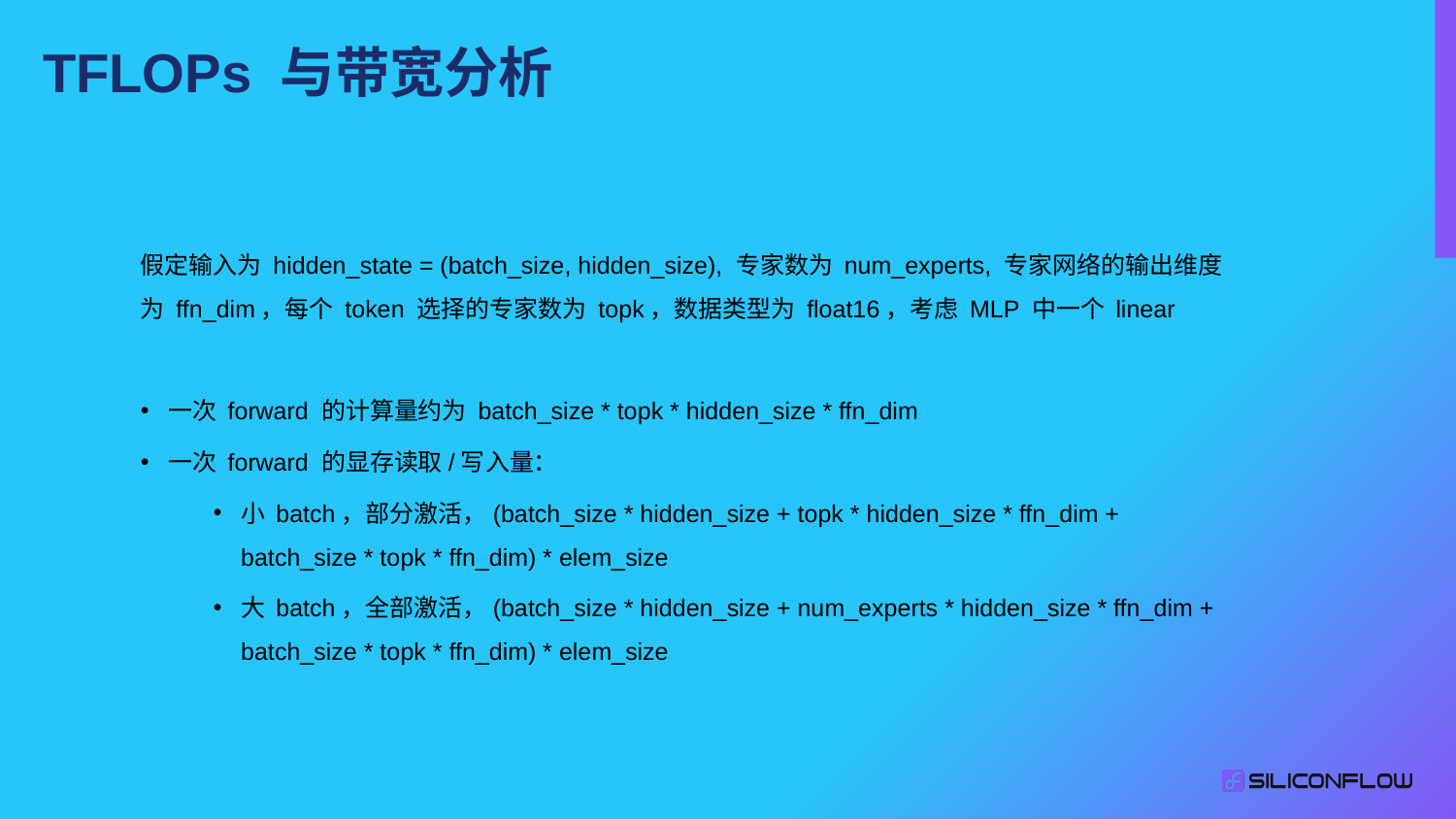

TFLOPs 与带宽分析
假定输入为 hidden_state = (batch_size, hidden_size), 专家数为 num_experts, 专家网络的输出维度为 ffn_dim，每个 token 选择的专家数为 topk，数据类型为 float16，考虑 MLP 中一个 linear

一次 forward 的计算量约为 batch_size * topk * hidden_size * ffn_dim
一次 forward 的显存读取/写入量：
小 batch，部分激活，(batch_size * hidden_size + topk * hidden_size * ffn_dim + batch_size * topk * ffn_dim) * elem_size
大 batch，全部激活，(batch_size * hidden_size + num_experts * hidden_size * ffn_dim + batch_size * topk * ffn_dim) * elem_size